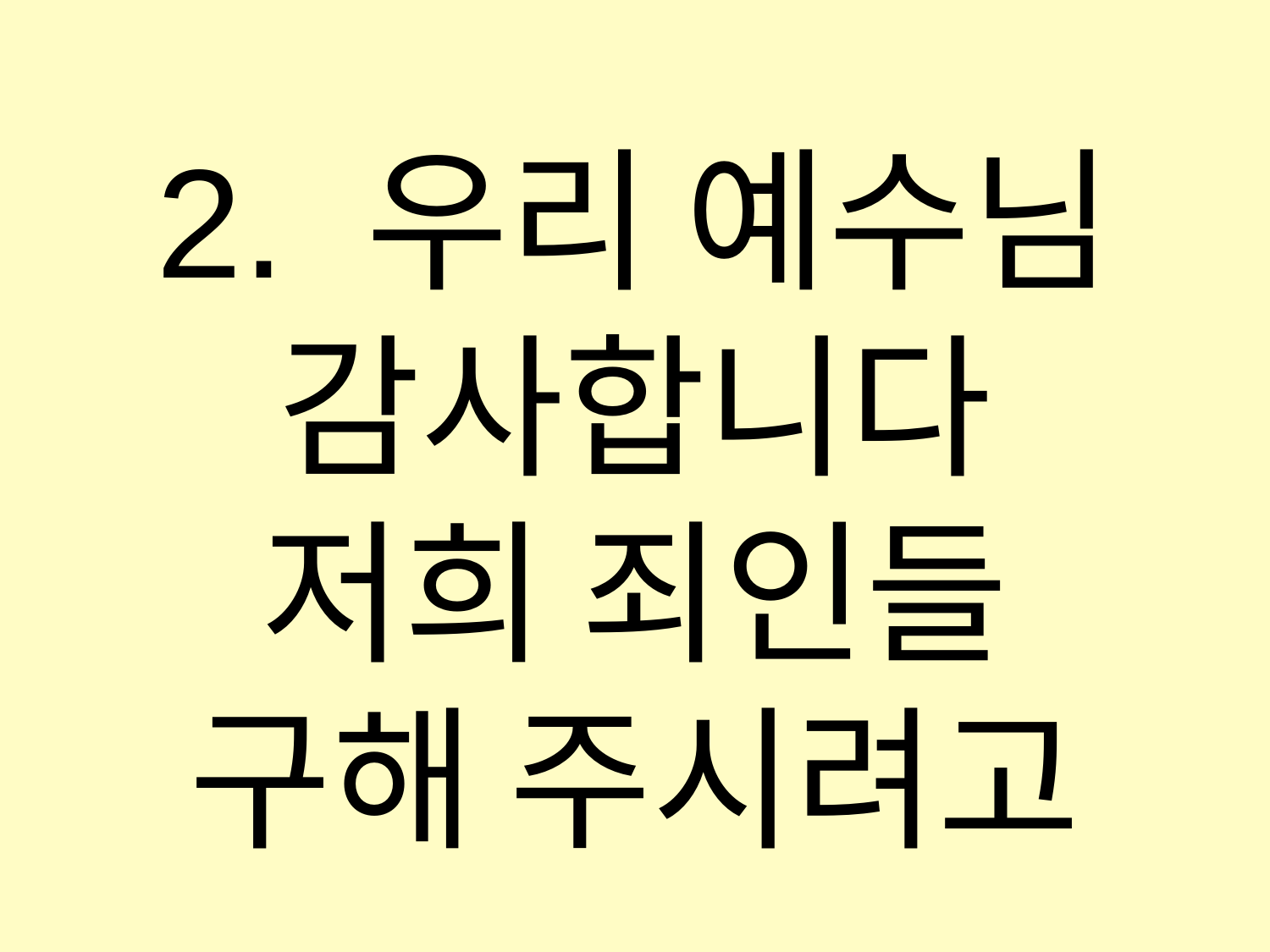

2. 우리 예수님
감사합니다
저희 죄인들
구해 주시려고